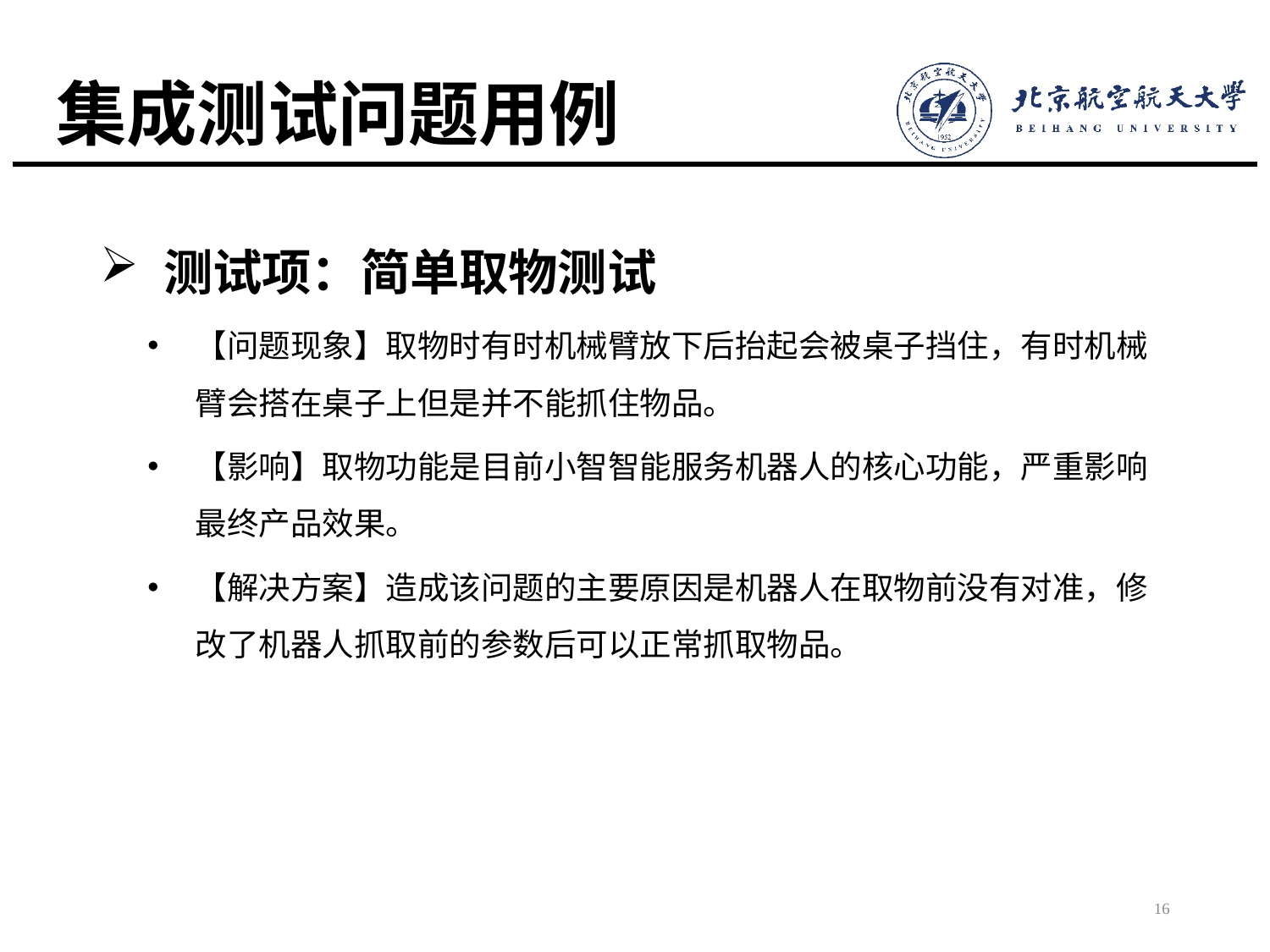

# 集成测试问题用例
测试项：简单取物测试
【问题现象】取物时有时机械臂放下后抬起会被桌子挡住，有时机械臂会搭在桌子上但是并不能抓住物品。
【影响】取物功能是目前小智智能服务机器人的核心功能，严重影响最终产品效果。
【解决方案】造成该问题的主要原因是机器人在取物前没有对准，修改了机器人抓取前的参数后可以正常抓取物品。
16